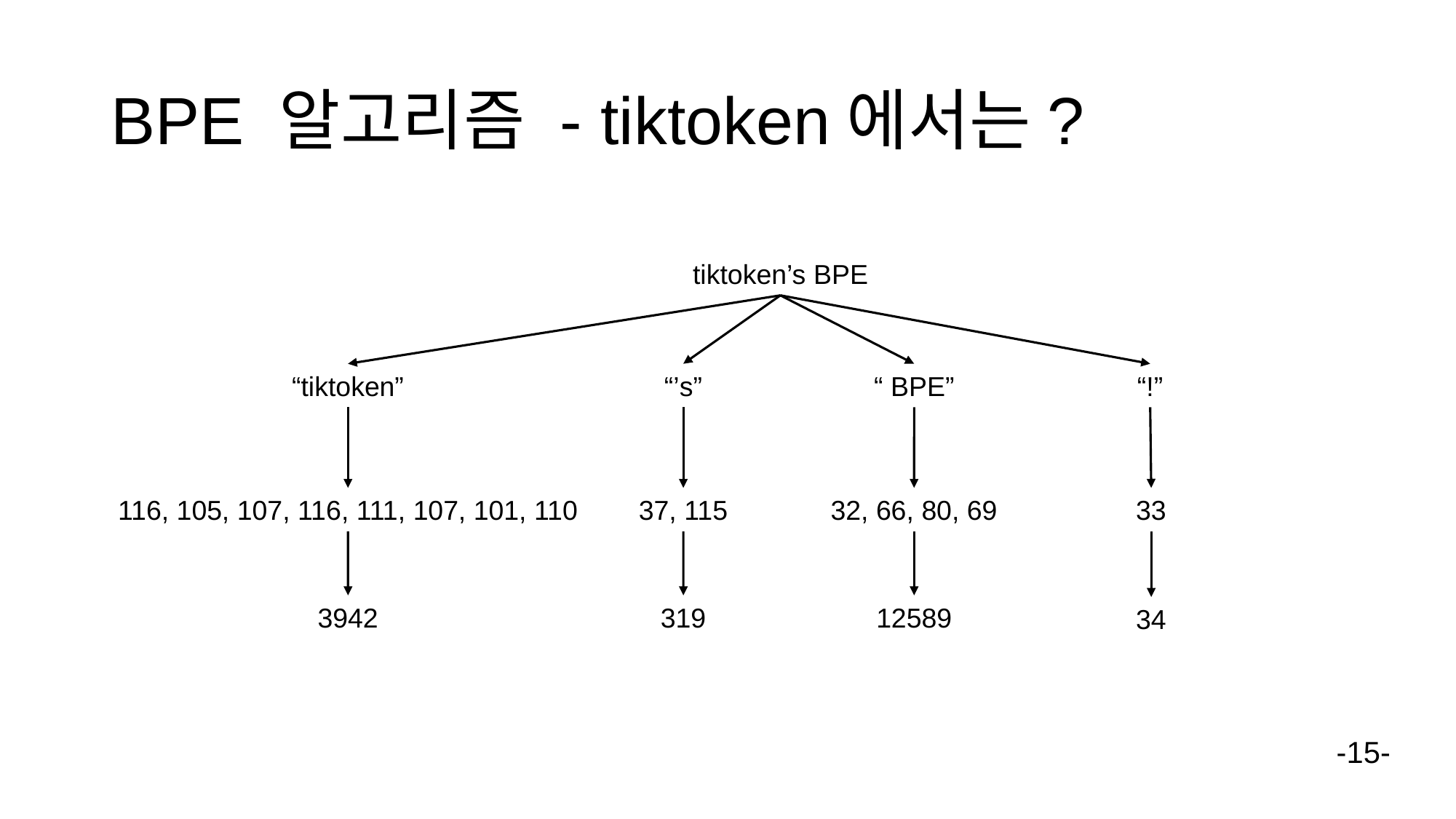

# BPE 알고리즘 - tiktoken에서는?
tiktoken’s BPE
“tiktoken”
“’s”
“ BPE”
“!”
116, 105, 107, 116, 111, 107, 101, 110
37, 115
32, 66, 80, 69
33
12589
3942
319
34
-15-